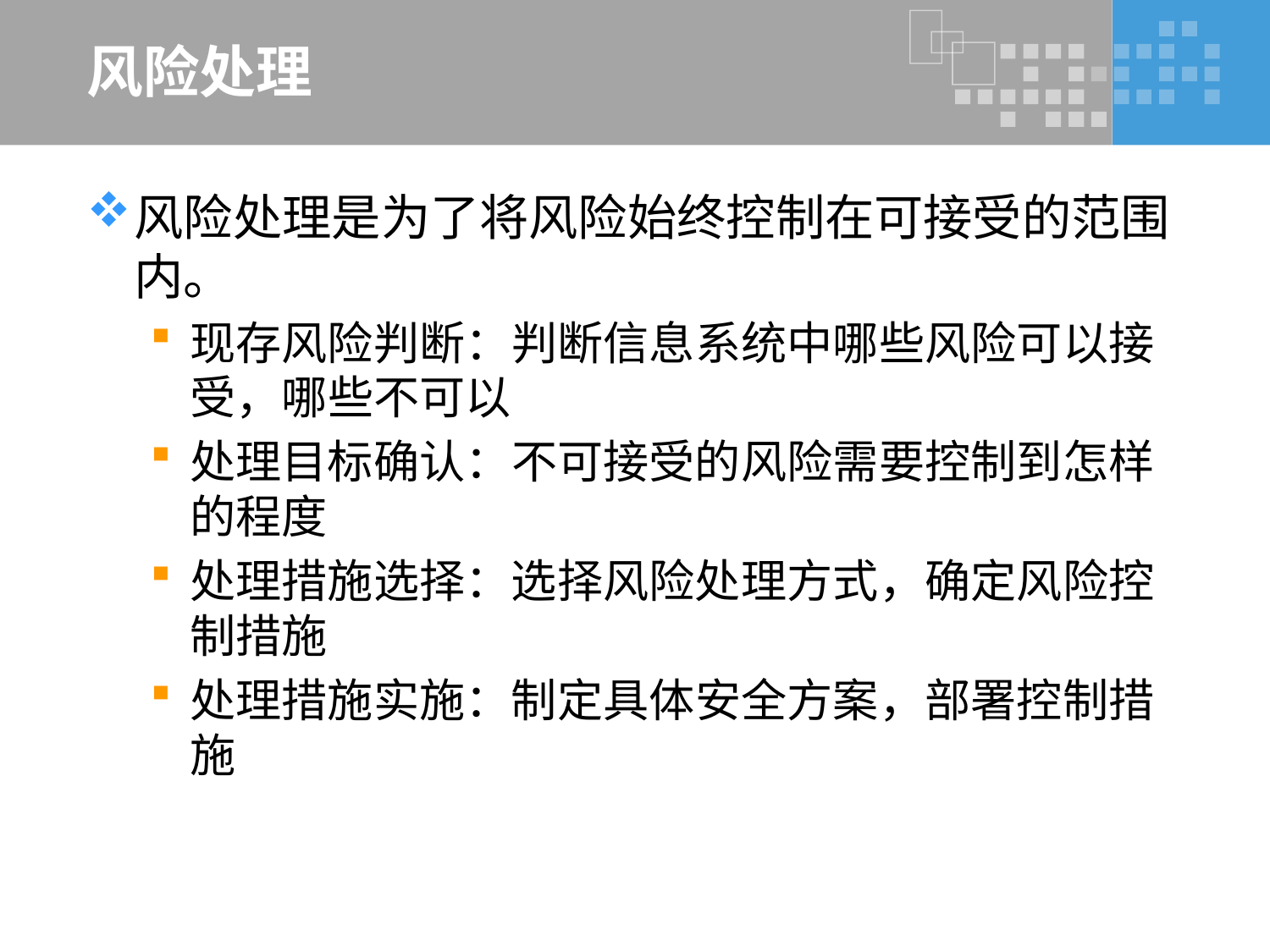

# 风险处理
风险处理是为了将风险始终控制在可接受的范围内。
现存风险判断：判断信息系统中哪些风险可以接受，哪些不可以
处理目标确认：不可接受的风险需要控制到怎样的程度
处理措施选择：选择风险处理方式，确定风险控制措施
处理措施实施：制定具体安全方案，部署控制措施

12